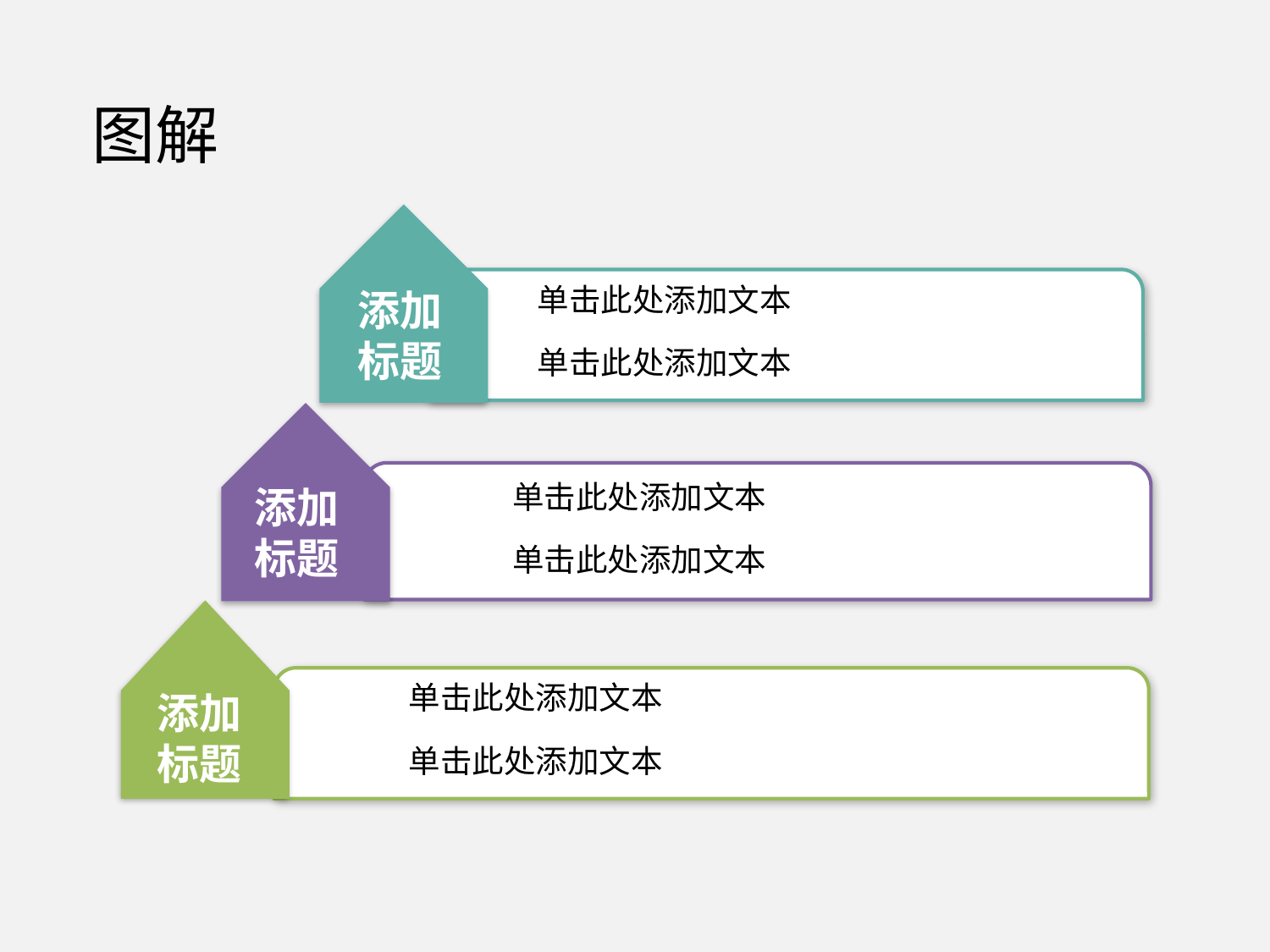

图解

单击此处添加文本
添加标题
单击此处添加文本

单击此处添加文本
添加标题
单击此处添加文本

单击此处添加文本
添加标题
单击此处添加文本